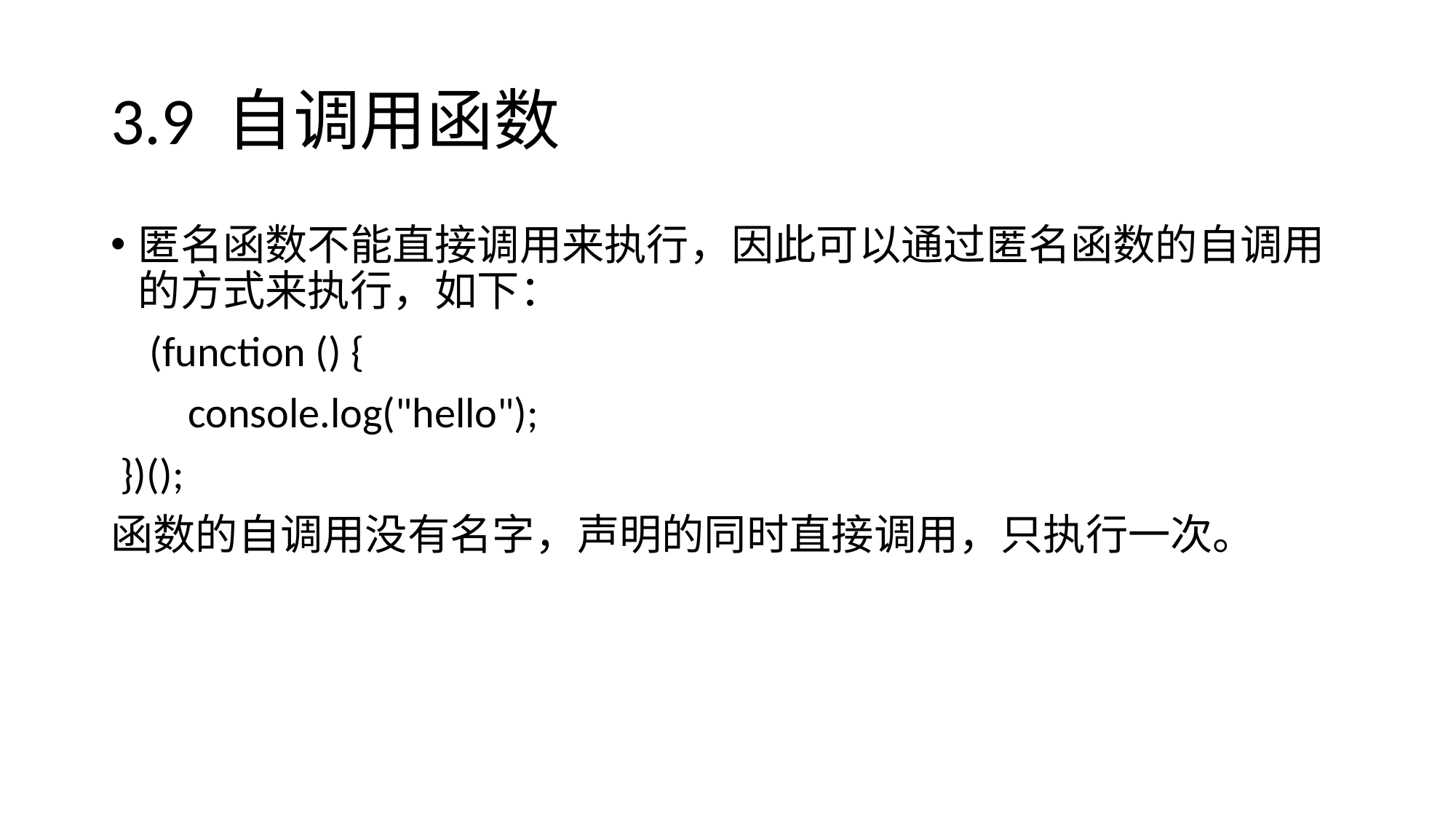

# 3.9 自调用函数
匿名函数不能直接调用来执行，因此可以通过匿名函数的自调用的方式来执行，如下：
    (function () {
        console.log("hello");
 })();
函数的自调用没有名字，声明的同时直接调用，只执行一次。